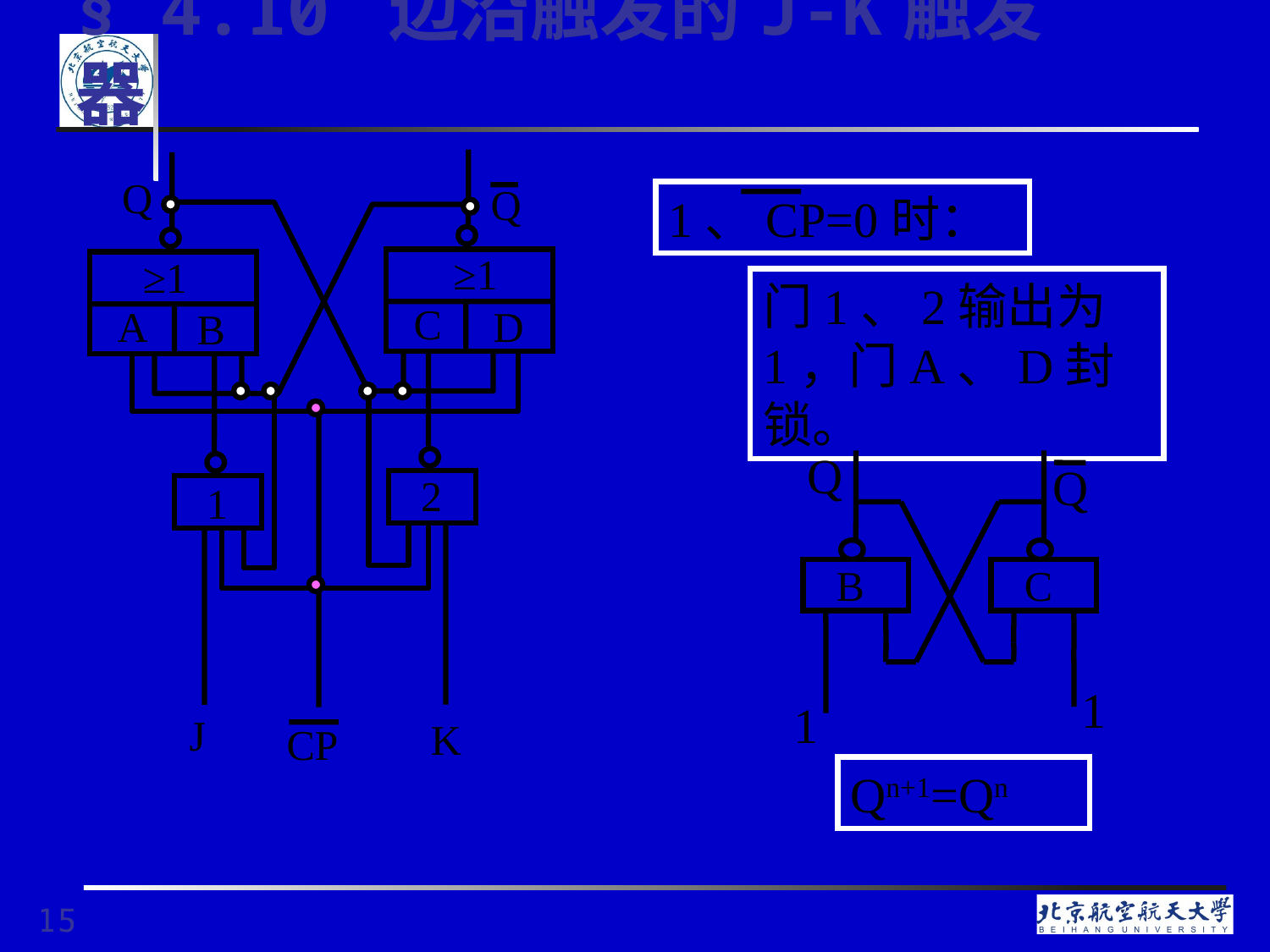

§ 4.10 边沿触发的J-K触发器

≥1

C
D

≥1

A
B

Q
Q

2
1

J
K
CP

1、CP=0时：

门1、2输出为1，门A、D封锁。
Q
Q

B
C
1
1
Qn+1=Qn
15